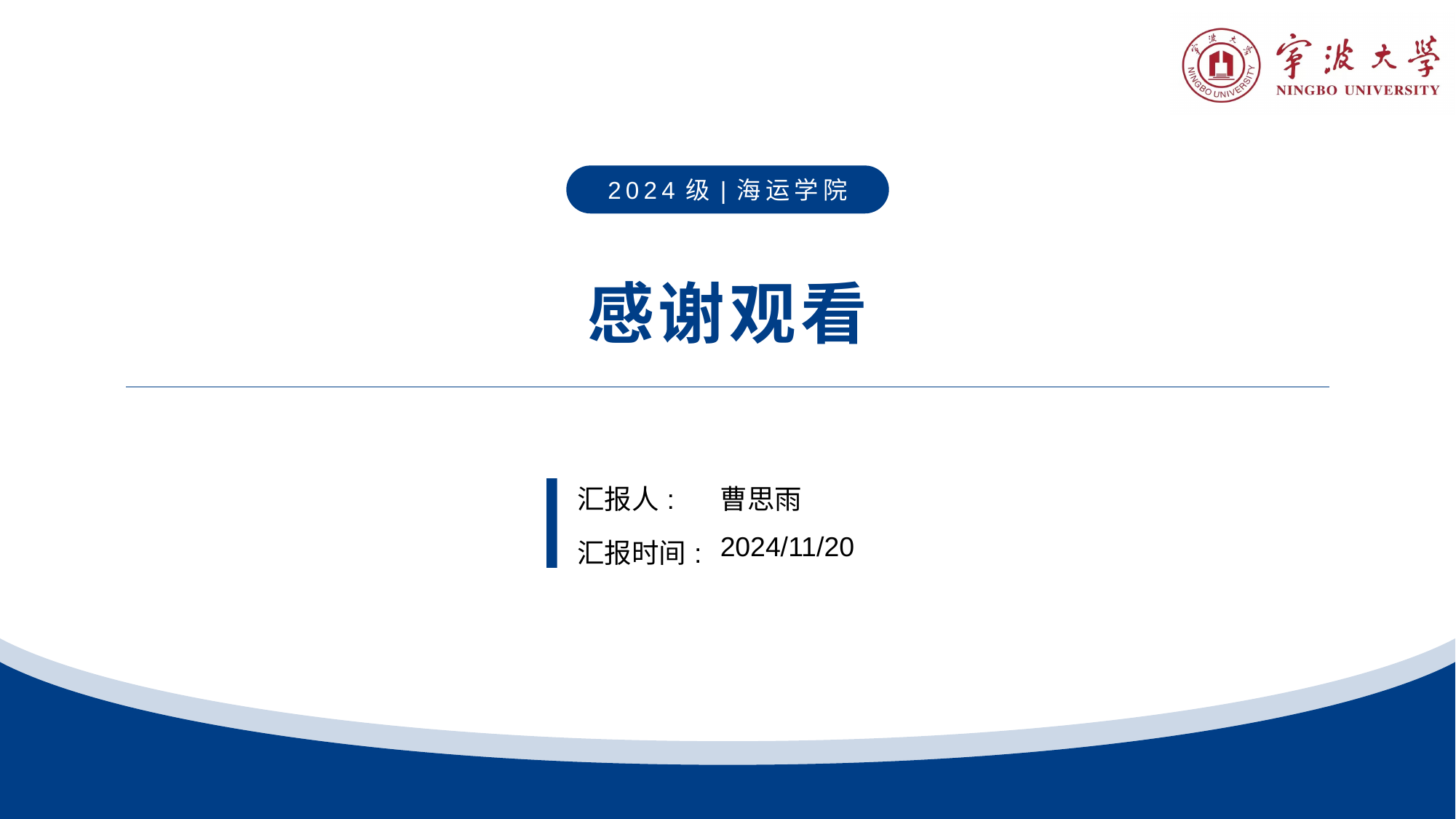

2024级|海运学院
感谢观看
| 汇报人: | 曹思雨 |
| --- | --- |
| 汇报时间: | 2024/11/20 |